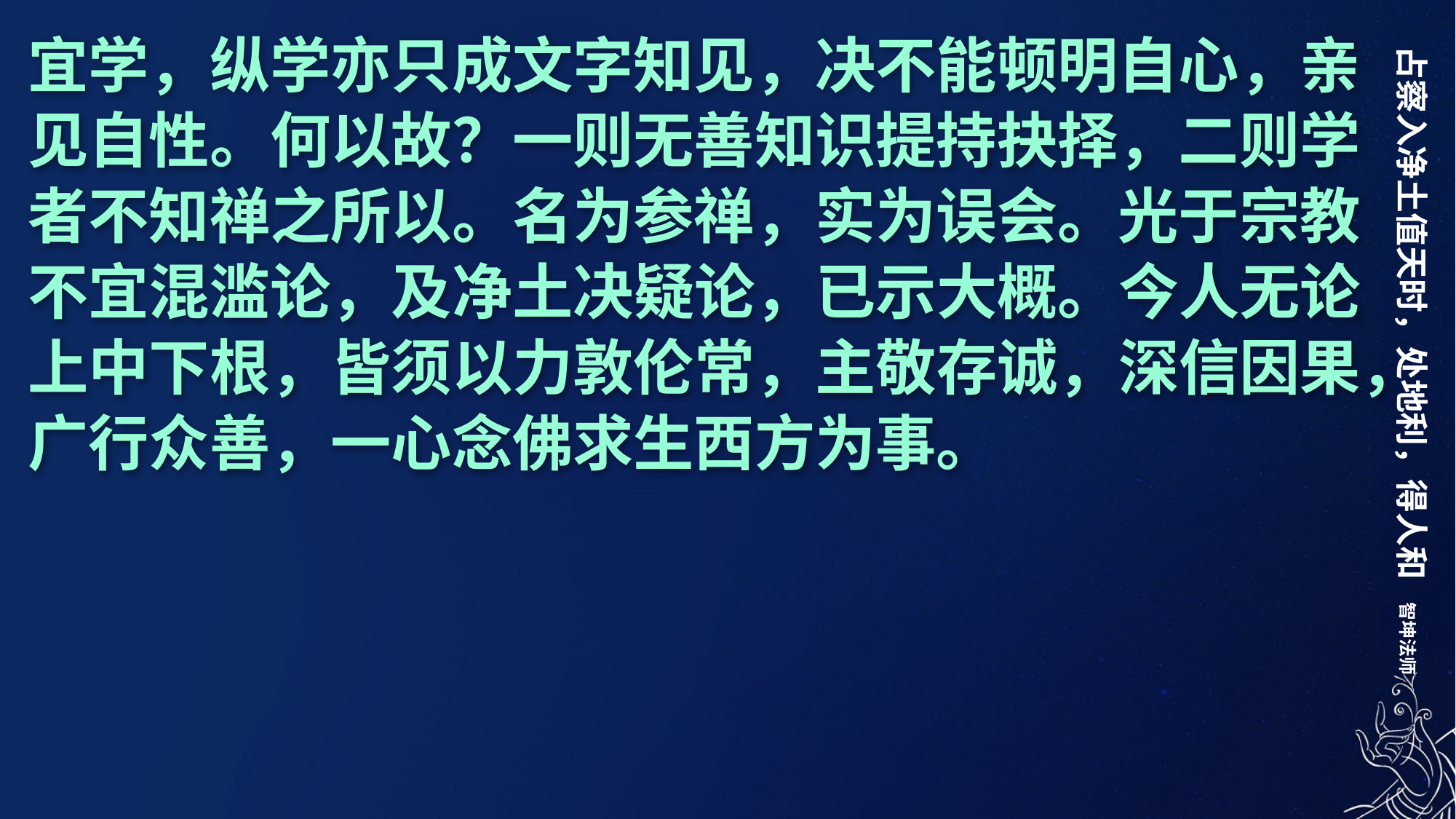

宜学，纵学亦只成文字知见，决不能顿明自心，亲见自性。何以故？一则无善知识提持抉择，二则学者不知禅之所以。名为参禅，实为误会。光于宗教不宜混滥论，及净土决疑论，已示大概。今人无论上中下根，皆须以力敦伦常，主敬存诚，深信因果，广行众善，一心念佛求生西方为事。